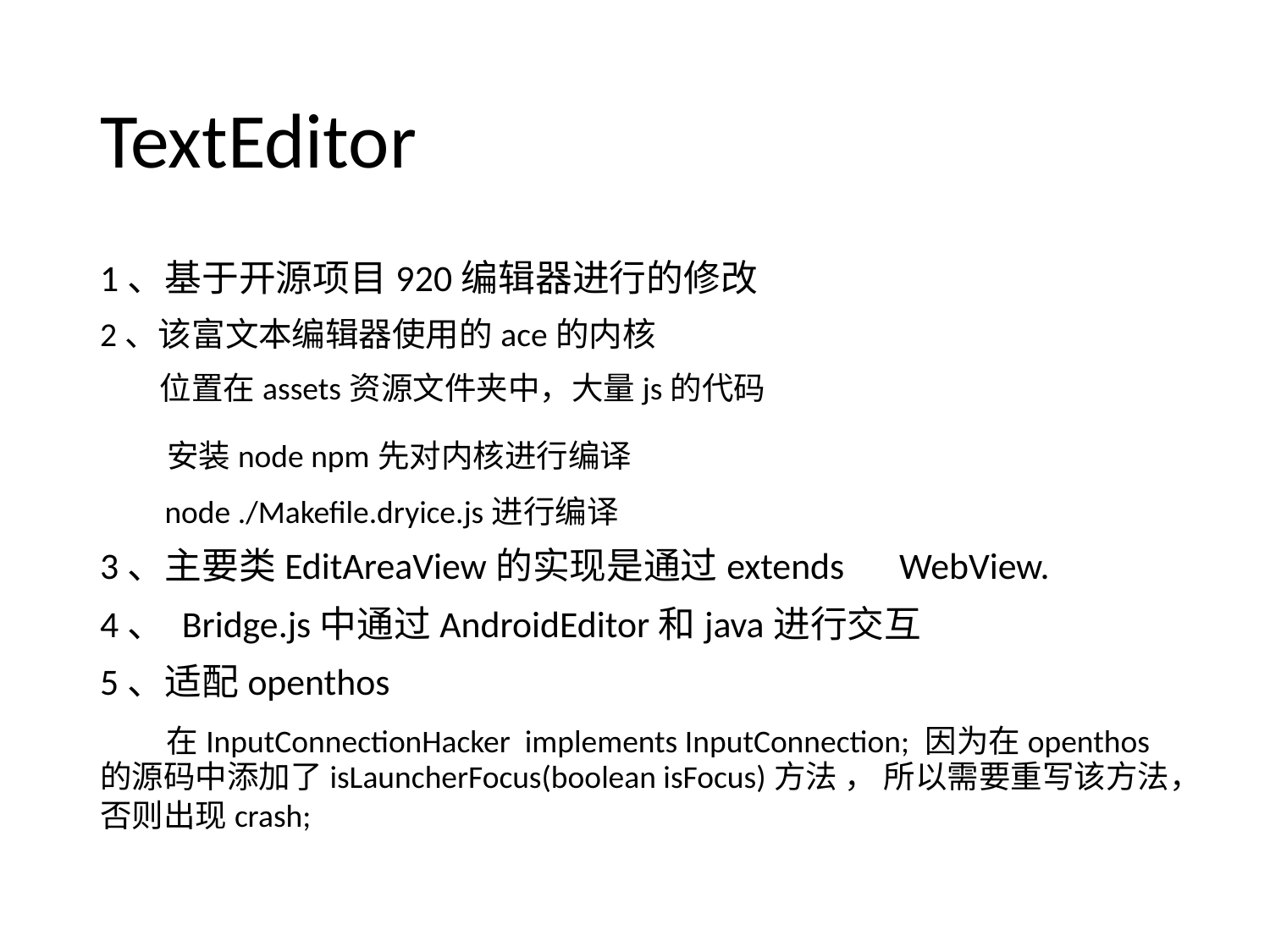

# TextEditor
1、基于开源项目920编辑器进行的修改
2、该富文本编辑器使用的ace的内核
       位置在assets资源文件夹中，大量js的代码
     安装node npm先对内核进行编译
         node ./Makefile.dryice.js进行编译
3、主要类EditAreaView的实现是通过extends　WebView.
4、 Bridge.js中通过AndroidEditor和java进行交互
5、适配openthos
       在InputConnectionHacker  implements InputConnection; 因为在openthos的源码中添加了isLauncherFocus(boolean isFocus)方法 ， 所以需要重写该方法，否则出现crash;